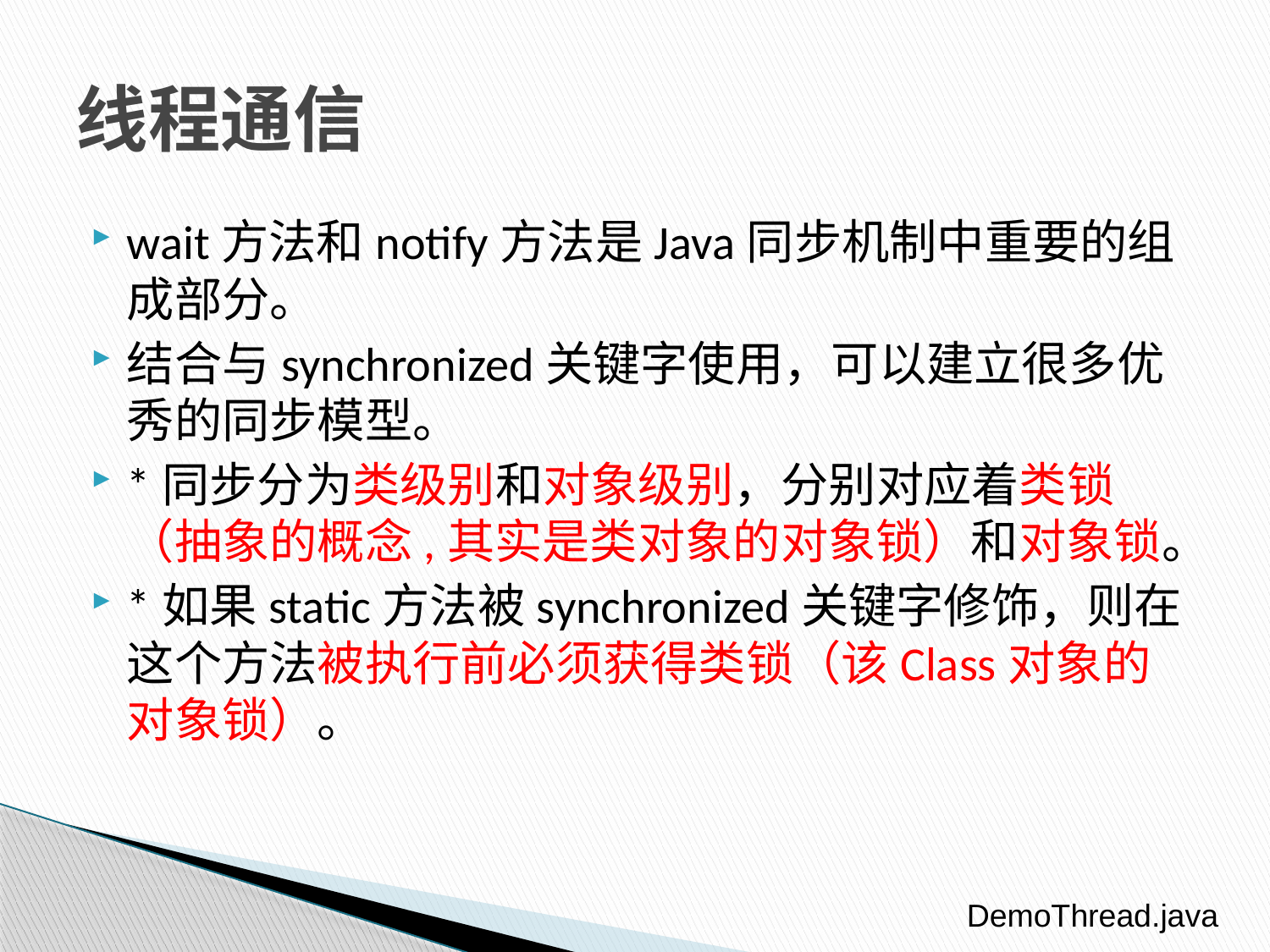

# 线程通信
wait方法和notify方法是Java同步机制中重要的组成部分。
结合与synchronized关键字使用，可以建立很多优秀的同步模型。
*同步分为类级别和对象级别，分别对应着类锁（抽象的概念,其实是类对象的对象锁）和对象锁。
*如果static方法被synchronized关键字修饰，则在这个方法被执行前必须获得类锁（该Class对象的对象锁）。
DemoThread.java